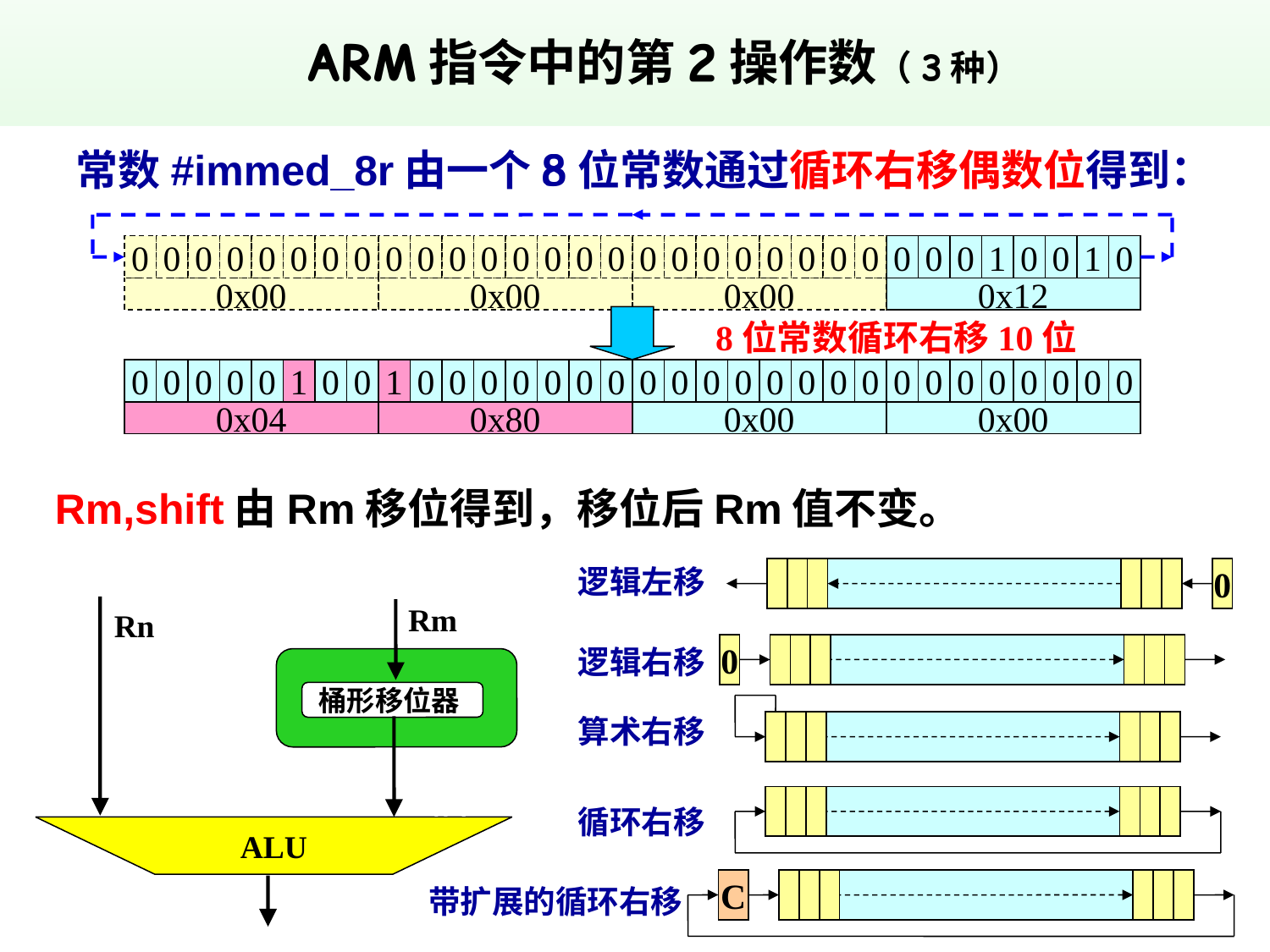

# ARM指令中的第2操作数（3种）

常数#immed_8r由一个8位常数通过循环右移偶数位得到：

0
0
0
0
0
0
0
0
0
0
0
0
0
0
0
0
0
0
0
0
0
0
0
0
0x00
0x00
0x00
0
0
0
1
0
0
1
0
0x12

8位常数循环右移10位
0
0
0
0
0
1
0
0
1
0
0
0
0
0
0
0
0
0
0
0
0
0
0
0
0
0
0
0
0
0
0
0
0x04
0x80
0x00
0x00
Rm,shift由Rm移位得到，移位后Rm值不变。
逻辑左移

0

LSL
Rm

Rn
未预处理

预处理
桶形移位器

结果N
ALU

Rd
0

逻辑右移
LSR

算术右移
ASR

循环右移
ROR
C

带扩展的循环右移
RRX